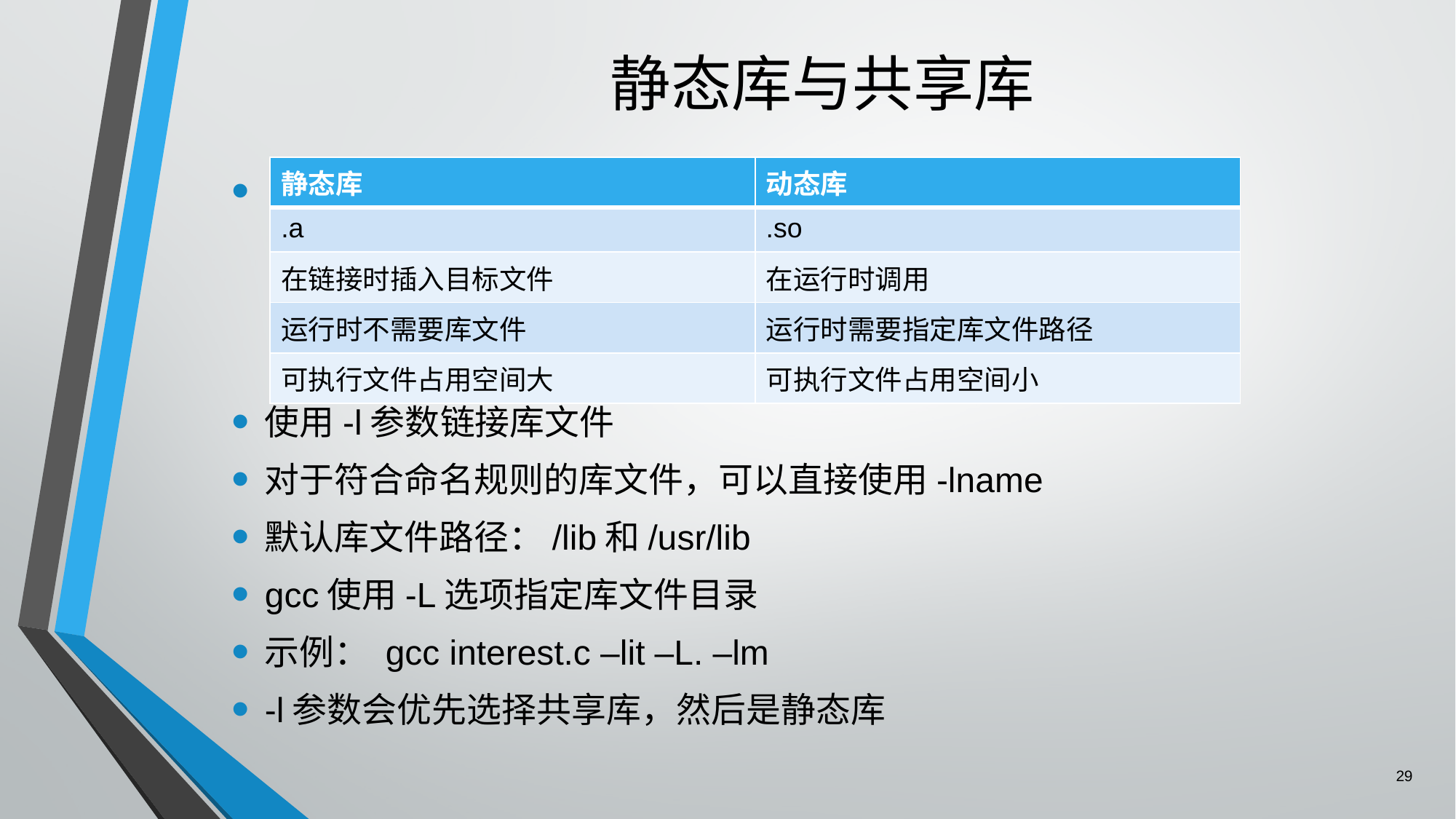

# 静态库与共享库

使用-l参数链接库文件
对于符合命名规则的库文件，可以直接使用-lname
默认库文件路径：/lib和/usr/lib
gcc使用-L选项指定库文件目录
示例： gcc interest.c –lit –L. –lm
-l参数会优先选择共享库，然后是静态库
| 静态库 | 动态库 |
| --- | --- |
| .a | .so |
| 在链接时插入目标文件 | 在运行时调用 |
| 运行时不需要库文件 | 运行时需要指定库文件路径 |
| 可执行文件占用空间大 | 可执行文件占用空间小 |
29